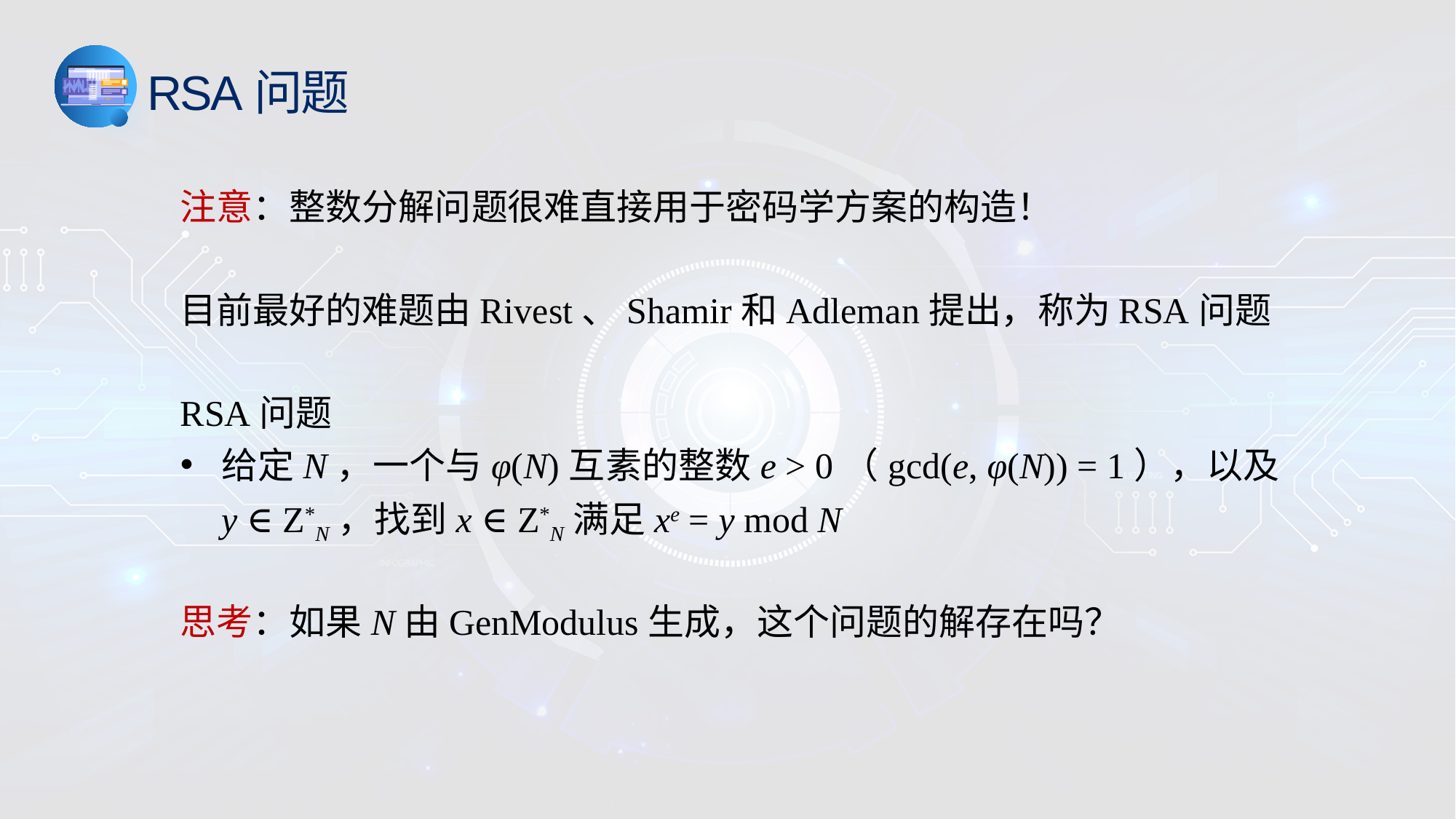

RSA问题

注意：整数分解问题很难直接用于密码学方案的构造！
目前最好的难题由Rivest、Shamir和Adleman提出，称为RSA问题
RSA问题
给定N，一个与φ(N)互素的整数e > 0（gcd(e, φ(N)) = 1），以及y ∈ Z*N，找到x ∈ Z*N满足xe = y mod N
思考：如果N由GenModulus生成，这个问题的解存在吗？